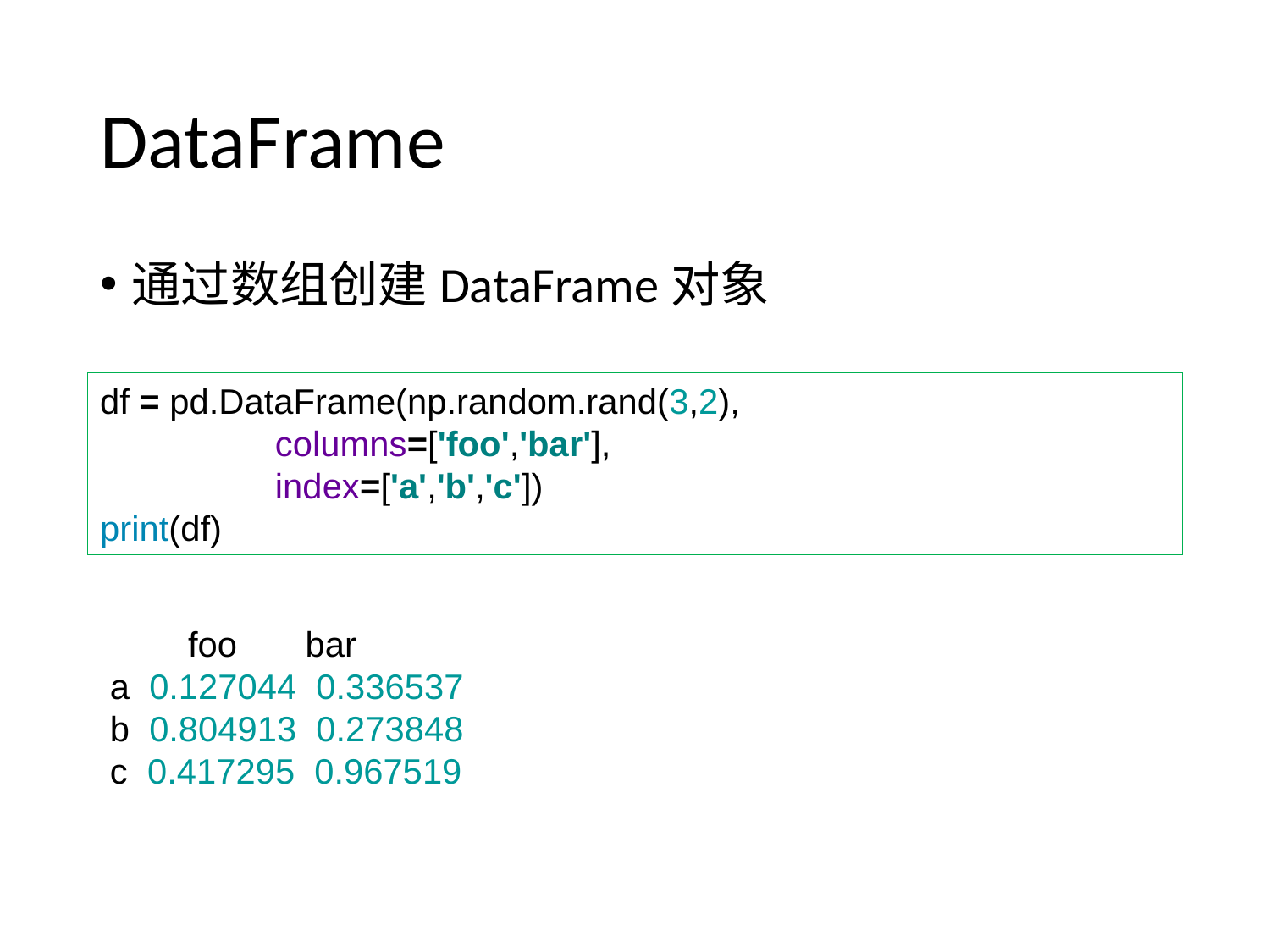

# DataFrame
通过数组创建DataFrame对象
df = pd.DataFrame(np.random.rand(3,2),
                  columns=['foo','bar'],
                  index=['a','b','c'])
print(df)
        foo       bar
a  0.127044  0.336537
b  0.804913  0.273848
c  0.417295  0.967519
19